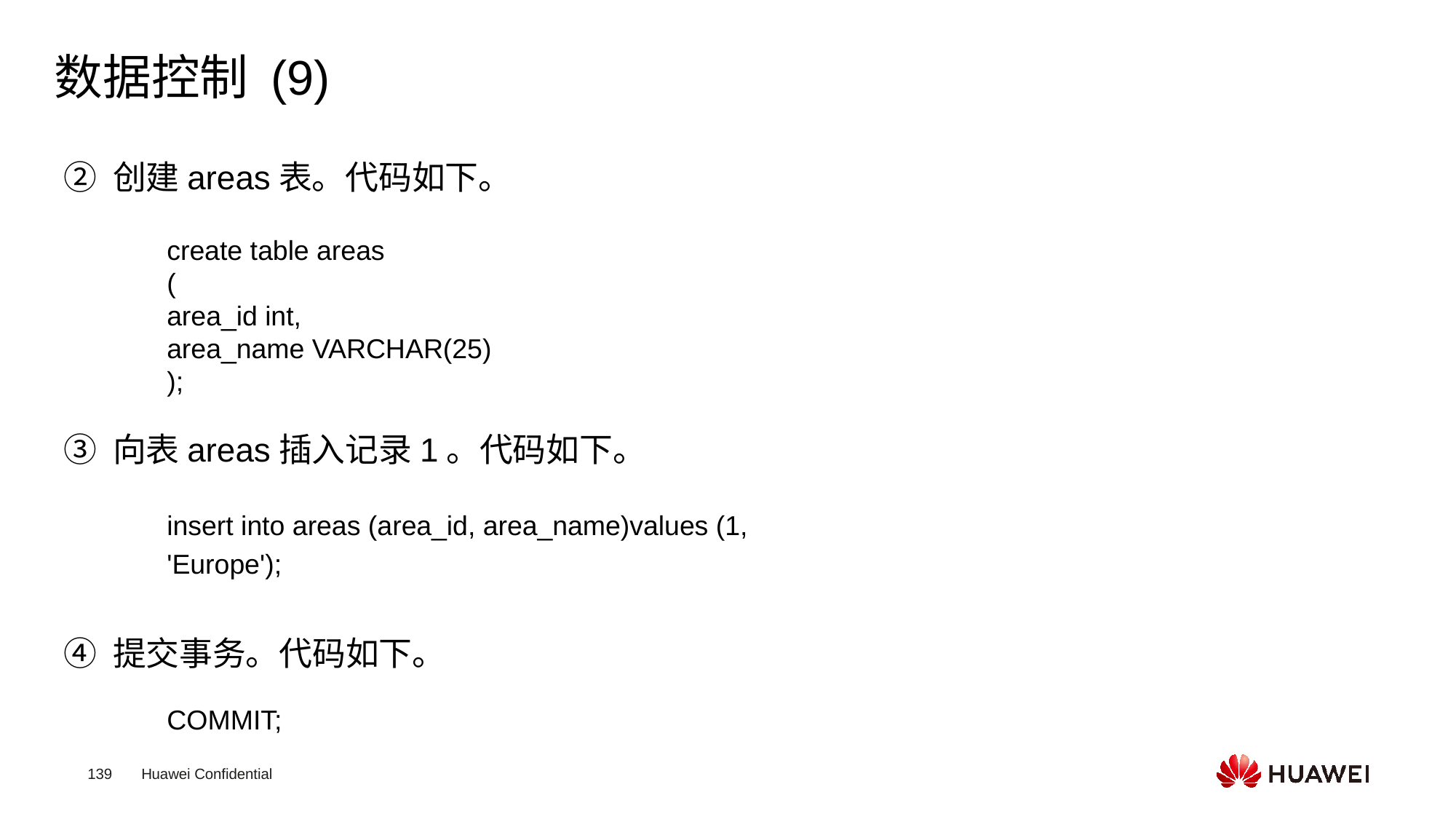

# 数据控制 (9)
② 创建areas表。代码如下。

③ 向表areas插入记录1。代码如下。

④ 提交事务。代码如下。
create table areas(area_id int,area_name VARCHAR(25));
insert into areas (area_id, area_name)values (1, 'Europe');
COMMIT;